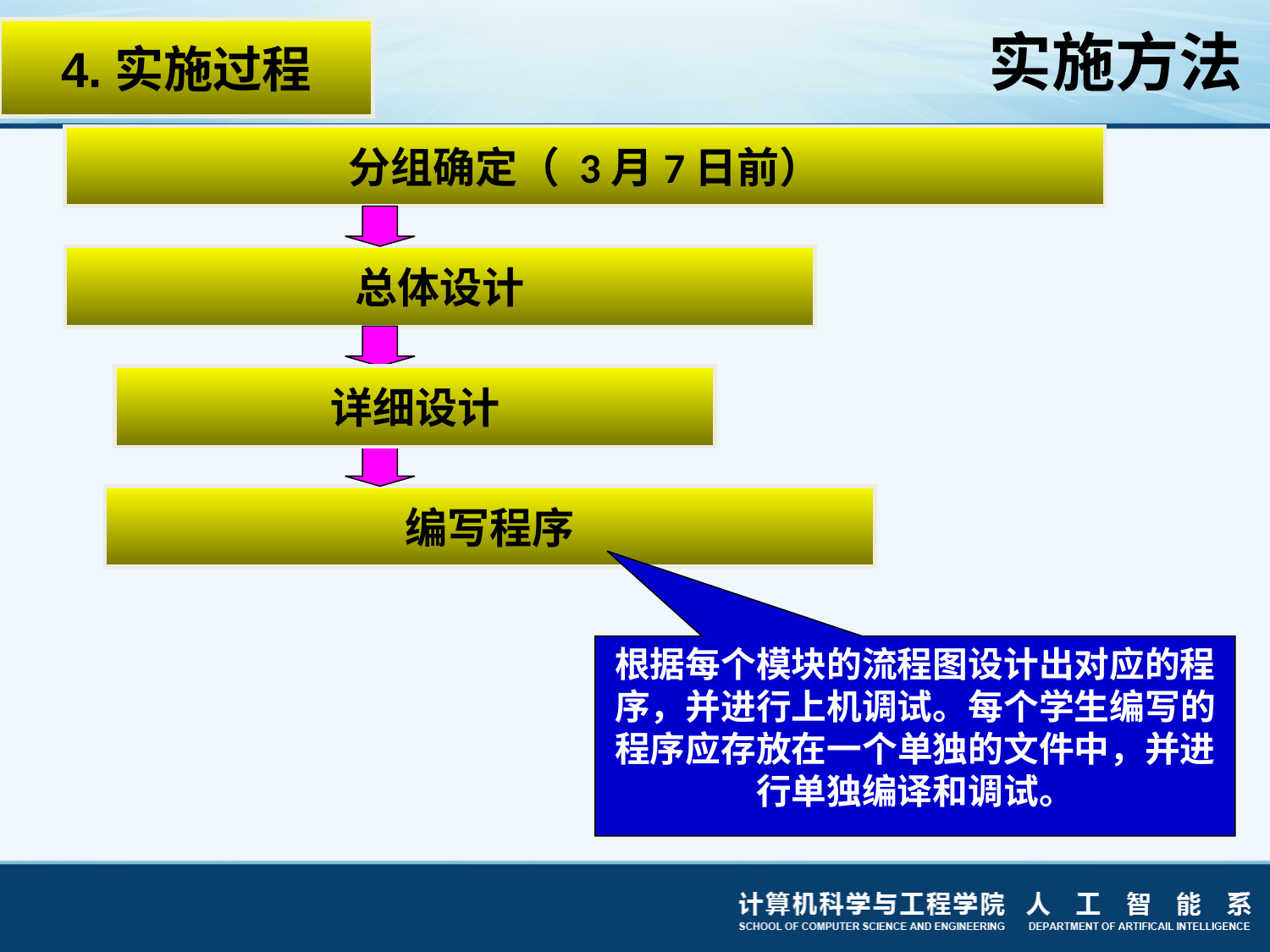

实施方法
4.实施过程
分组确定（ 3月7日前）

总体设计

详细设计

编写程序
根据每个模块的流程图设计出对应的程序，并进行上机调试。每个学生编写的程序应存放在一个单独的文件中，并进行单独编译和调试。